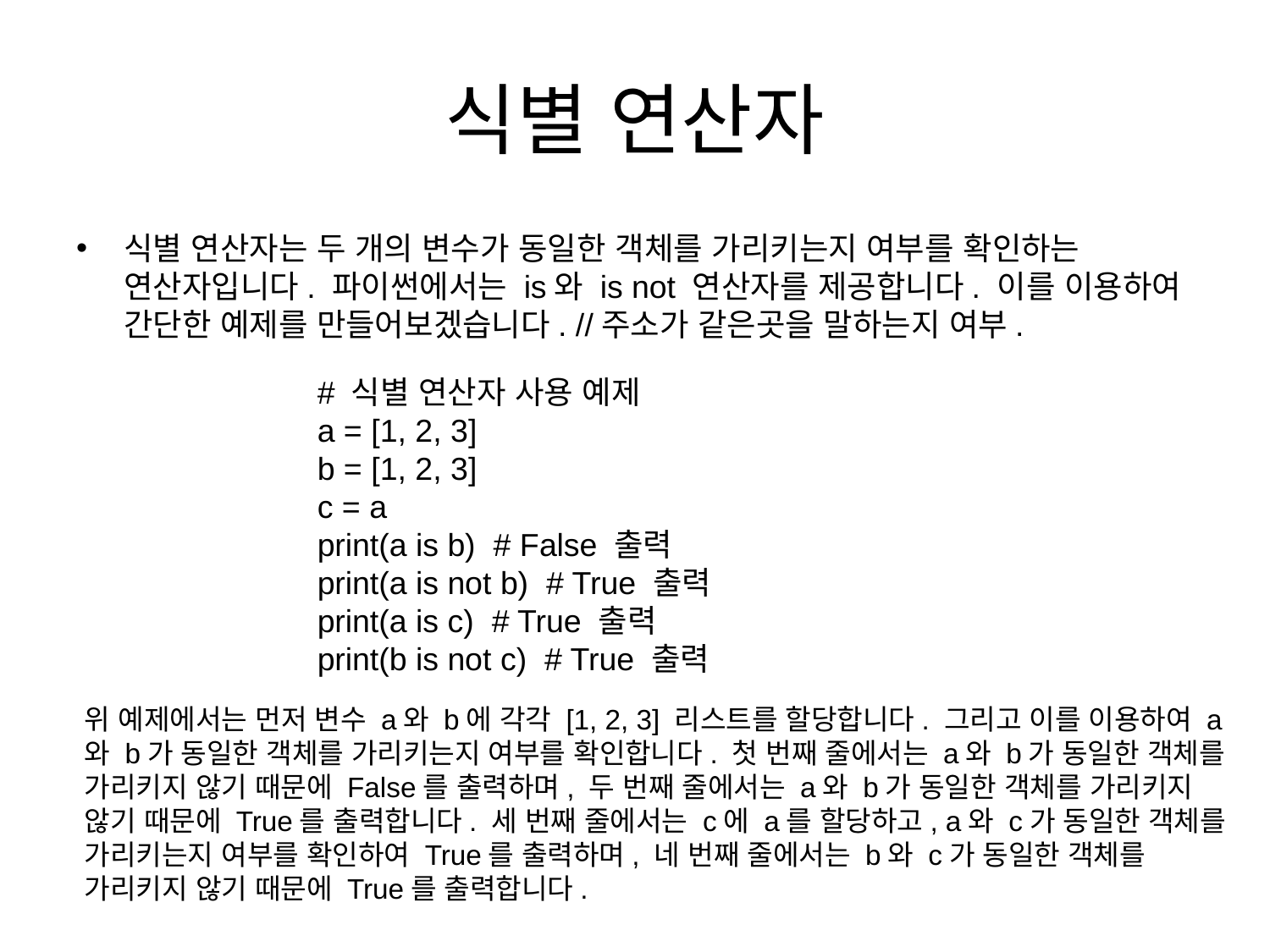

# 식별 연산자
식별 연산자는 두 개의 변수가 동일한 객체를 가리키는지 여부를 확인하는 연산자입니다. 파이썬에서는 is와 is not 연산자를 제공합니다. 이를 이용하여 간단한 예제를 만들어보겠습니다. //주소가 같은곳을 말하는지 여부.
# 식별 연산자 사용 예제
a = [1, 2, 3]
b = [1, 2, 3]
c = a
print(a is b)  # False 출력
print(a is not b)  # True 출력
print(a is c)  # True 출력
print(b is not c)  # True 출력
위 예제에서는 먼저 변수 a와 b에 각각 [1, 2, 3] 리스트를 할당합니다. 그리고 이를 이용하여 a와 b가 동일한 객체를 가리키는지 여부를 확인합니다. 첫 번째 줄에서는 a와 b가 동일한 객체를 가리키지 않기 때문에 False를 출력하며, 두 번째 줄에서는 a와 b가 동일한 객체를 가리키지 않기 때문에 True를 출력합니다. 세 번째 줄에서는 c에 a를 할당하고, a와 c가 동일한 객체를 가리키는지 여부를 확인하여 True를 출력하며, 네 번째 줄에서는 b와 c가 동일한 객체를 가리키지 않기 때문에 True를 출력합니다.